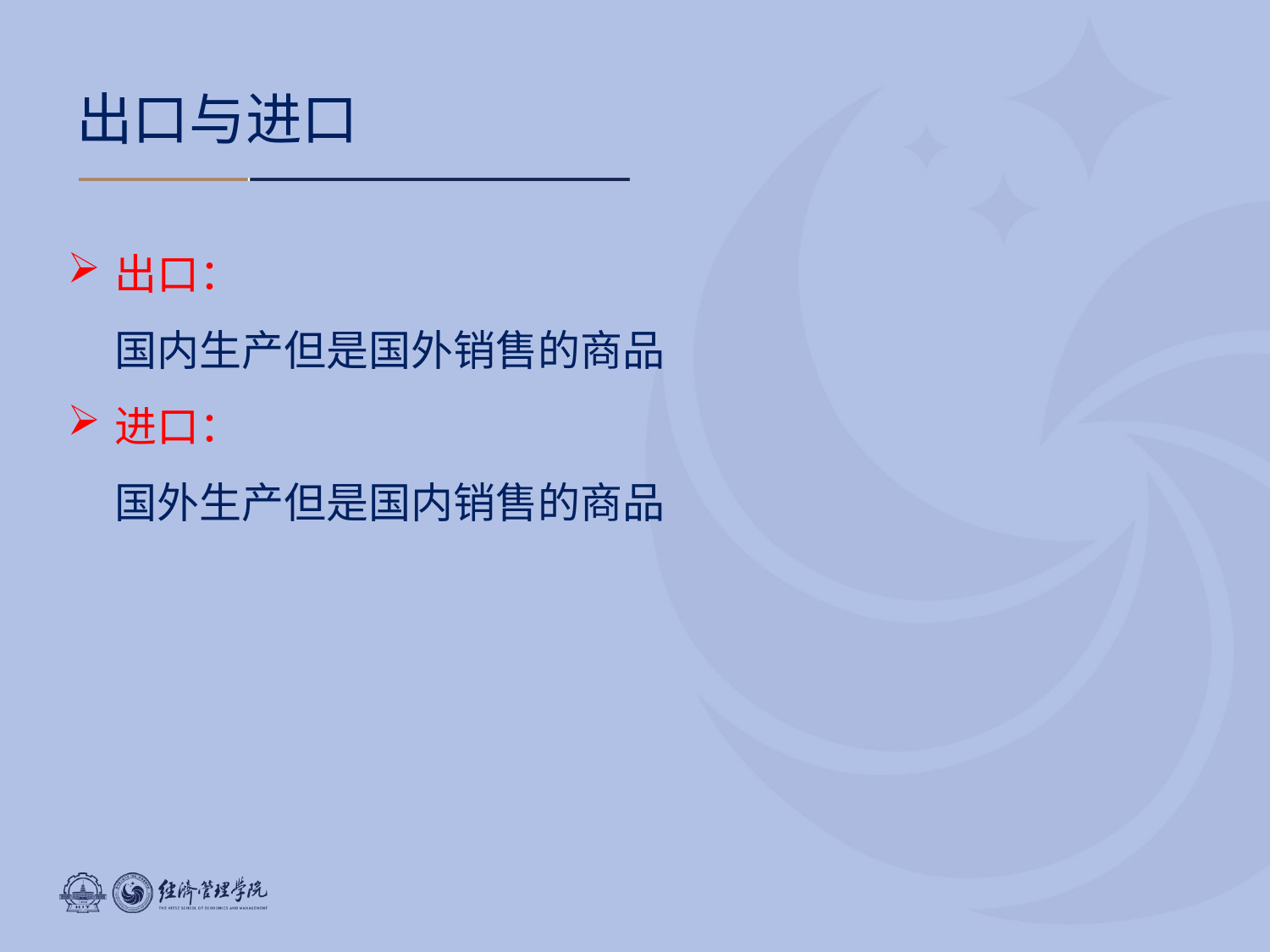

# 出口与进口
出口：
国内生产但是国外销售的商品
进口：
国外生产但是国内销售的商品